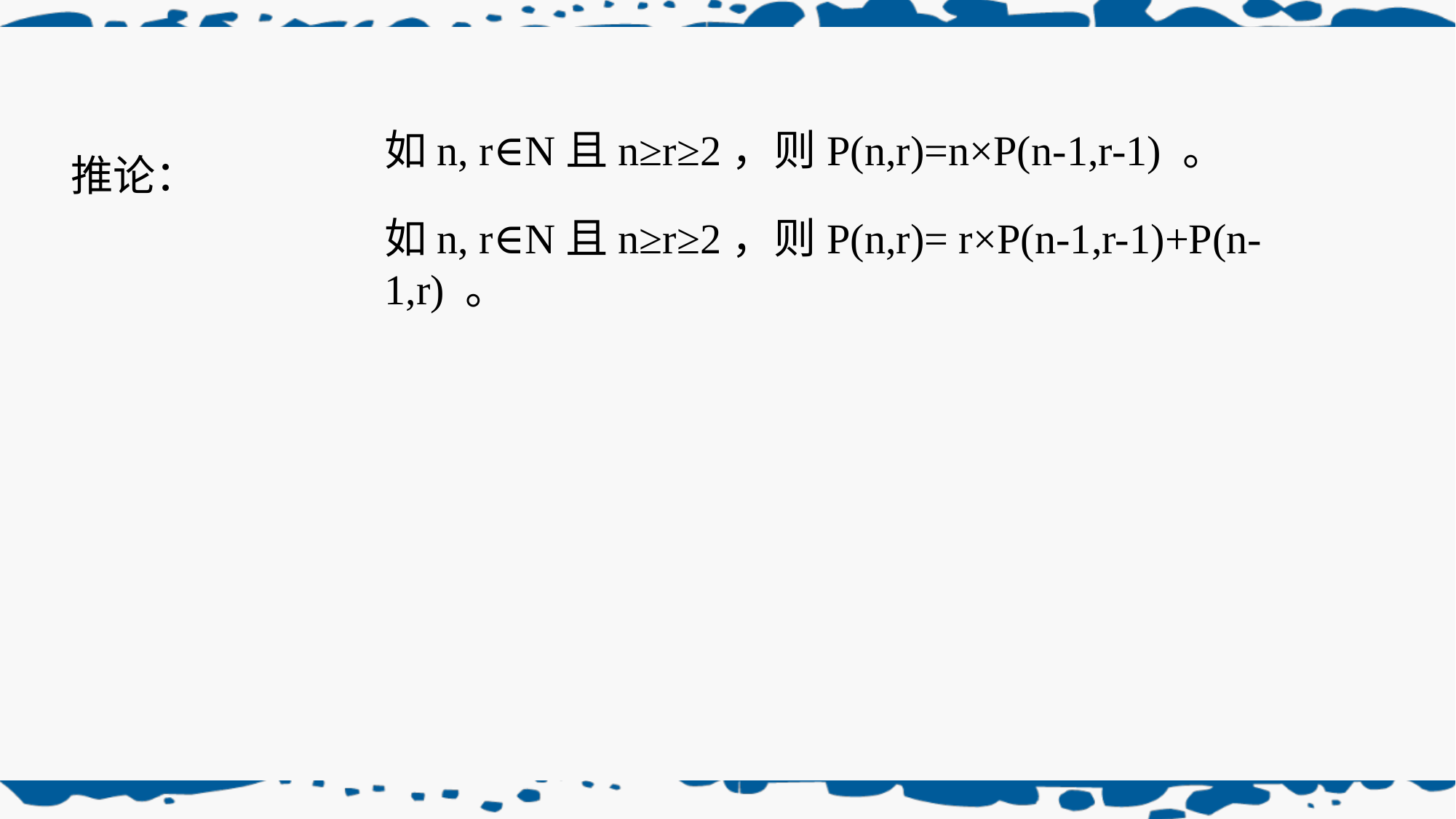

如n, r∈N且n≥r≥2，则P(n,r)=n×P(n-1,r-1) 。
推论：
如n, r∈N且n≥r≥2，则P(n,r)= r×P(n-1,r-1)+P(n-1,r) 。